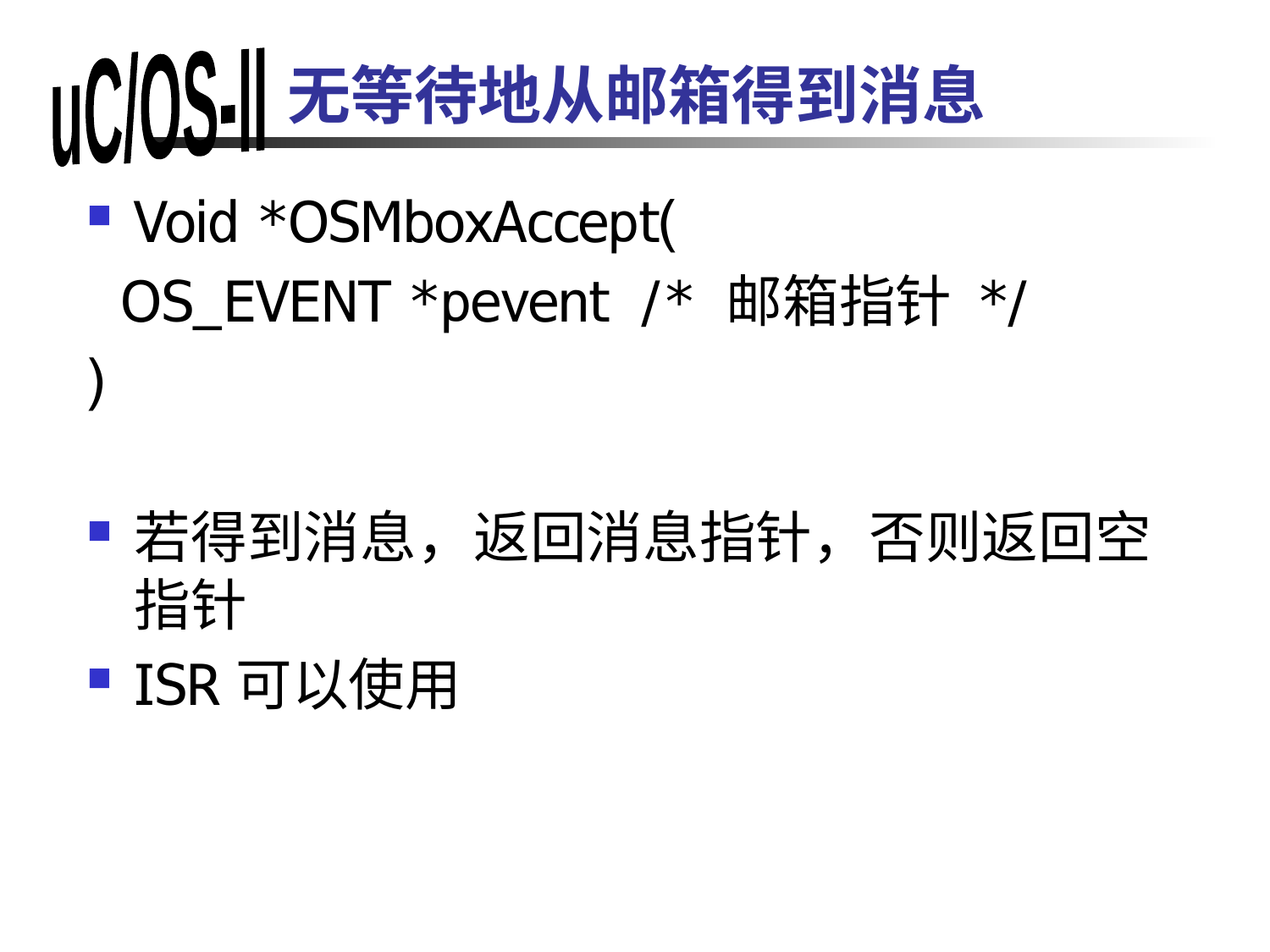

# 无等待地从邮箱得到消息
Void *OSMboxAccept(
  OS_EVENT *pevent 	/* 邮箱指针 */
)

若得到消息，返回消息指针，否则返回空指针
ISR可以使用